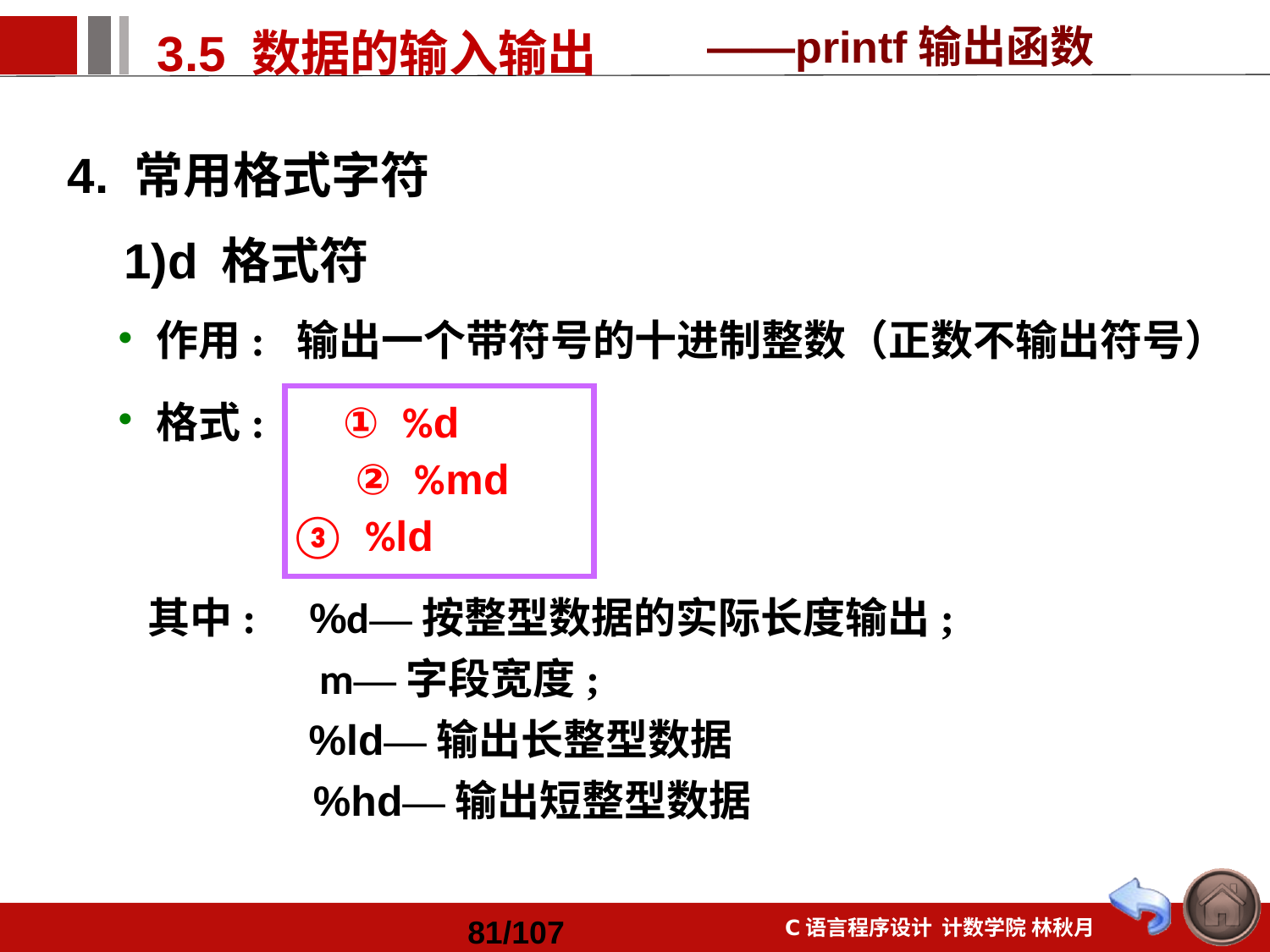

——printf输出函数
4. 常用格式字符
1)d 格式符
作用:  输出一个带符号的十进制整数（正数不输出符号）
格式:       ①  %d
                    ②  %md
                  ③  %ld
  其中:     %d—按整型数据的实际长度输出;
                   m—字段宽度;
                  %ld—输出长整型数据
                 %hd—输出短整型数据